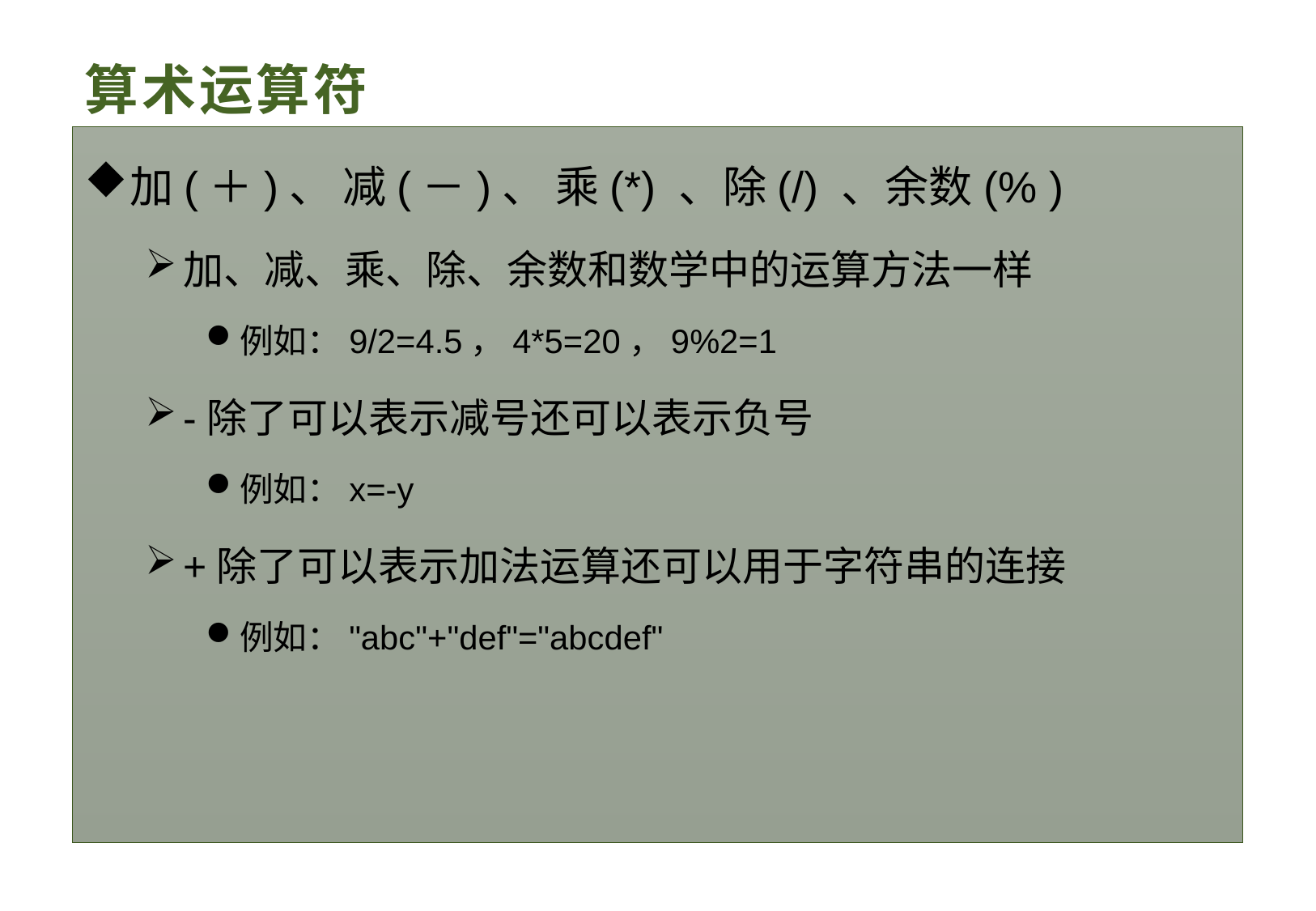

# 算术运算符
加(＋)、 减(－)、 乘(*) 、除(/) 、余数(% )
加、减、乘、除、余数和数学中的运算方法一样
例如：9/2=4.5，4*5=20，9%2=1
-除了可以表示减号还可以表示负号
例如：x=-y
+除了可以表示加法运算还可以用于字符串的连接
例如："abc"+"def"="abcdef"